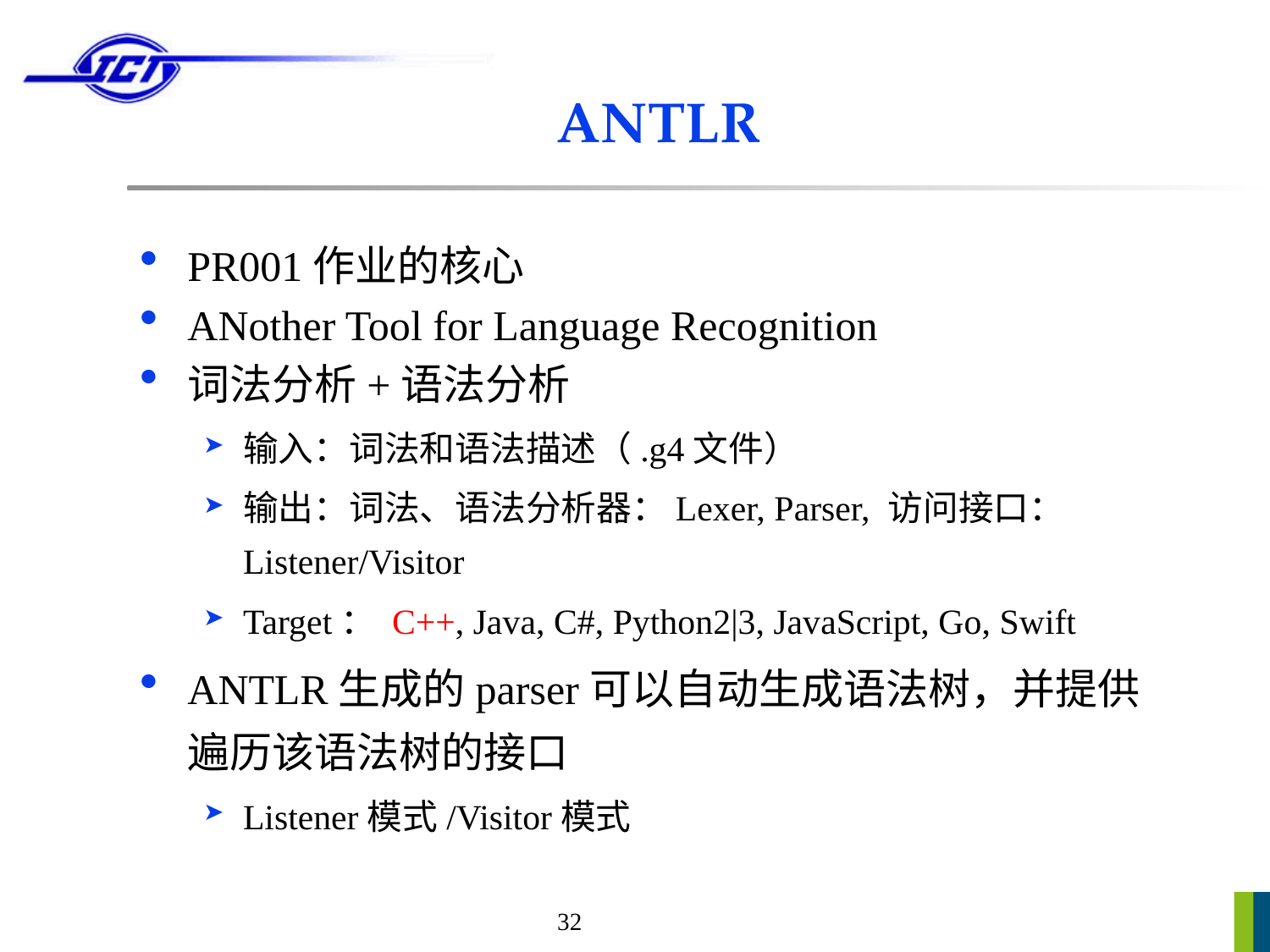

# ANTLR
PR001作业的核心
ANother Tool for Language Recognition
词法分析+语法分析
输入：词法和语法描述（.g4文件）
输出：词法、语法分析器：Lexer, Parser, 访问接口：Listener/Visitor
Target： C++, Java, C#, Python2|3, JavaScript, Go, Swift
ANTLR生成的parser可以自动生成语法树，并提供遍历该语法树的接口
Listener模式/Visitor模式